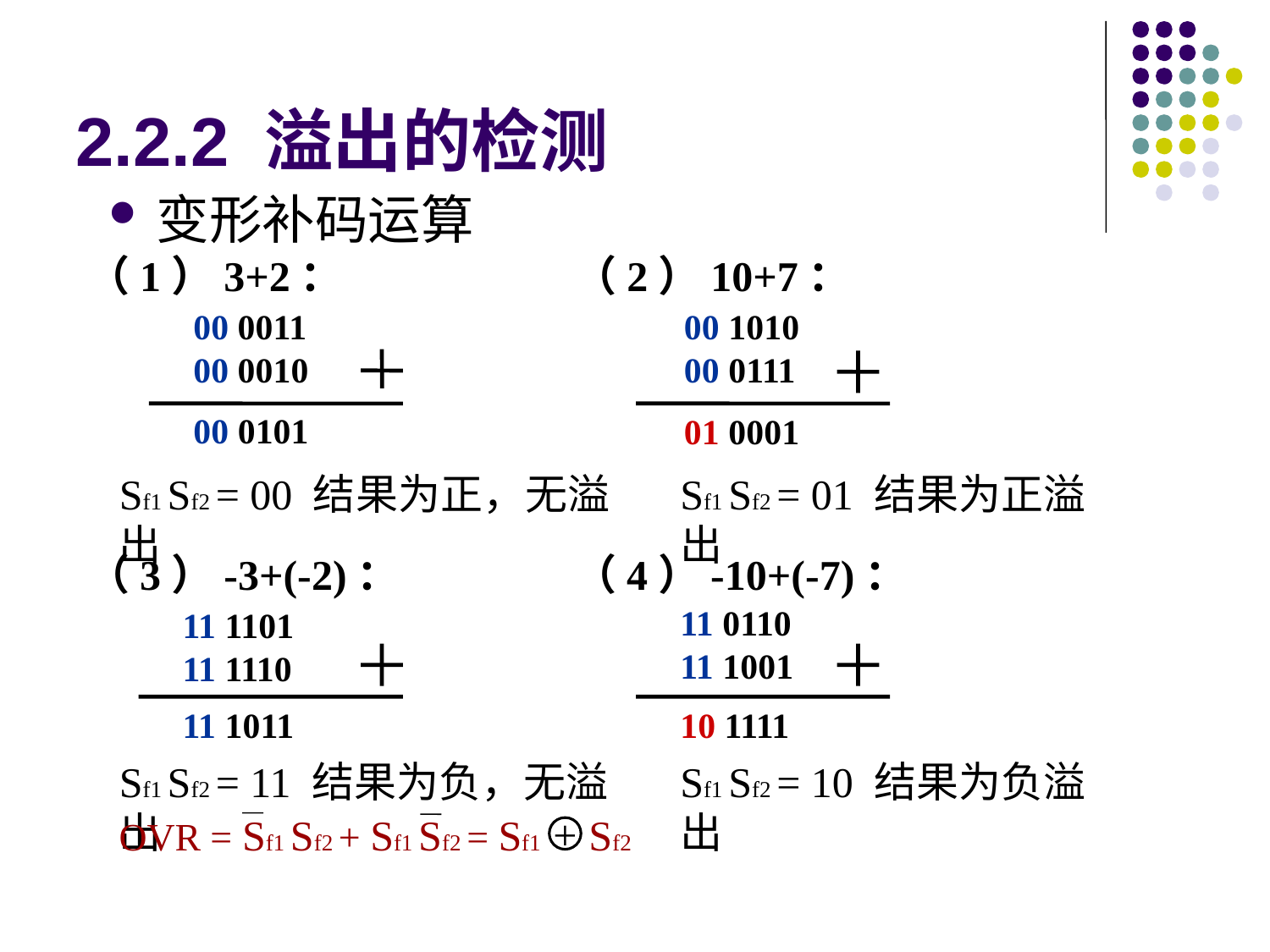

# 2.2.2 溢出的检测
变形补码运算
（1）3+2：
（2）10+7：
00 0011
00 0010
00 1010
00 0111

00 0101

01 0001
Sf1 Sf2 = 00 结果为正，无溢出
Sf1 Sf2 = 01 结果为正溢出
（3）-3+(-2)：
（4）-10+(-7)：
11 0110
11 1001
11 1101
11 1110

11 1011

10 1111
Sf1 Sf2 = 11 结果为负，无溢出
Sf1 Sf2 = 10 结果为负溢出
OVR = Sf1 Sf2 + Sf1 Sf2 = Sf1     Sf2

+

10